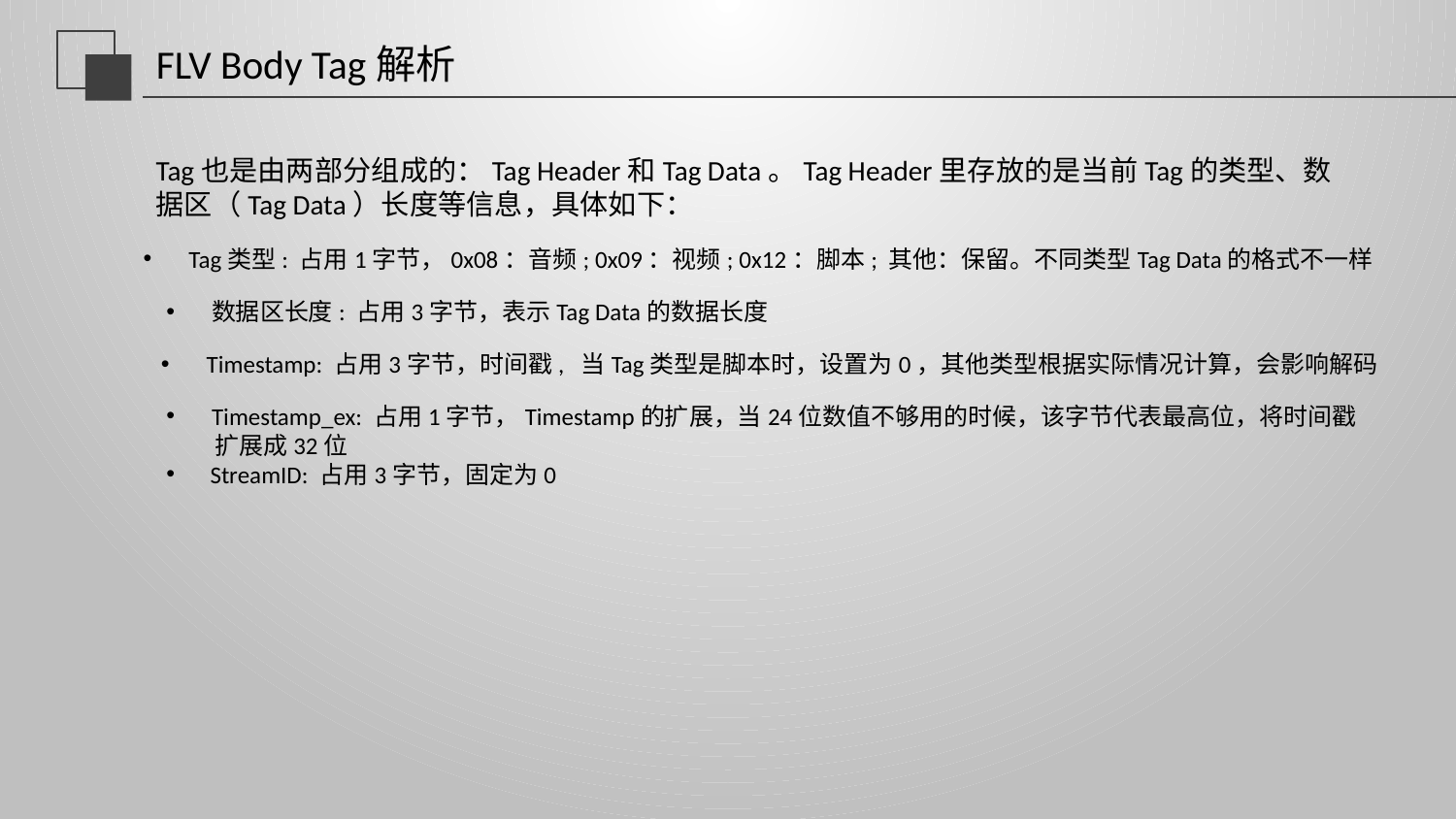

# FLV Body Tag解析
Tag也是由两部分组成的：Tag Header和Tag Data。Tag Header里存放的是当前Tag的类型、数据区（Tag Data）长度等信息，具体如下：
Tag类型: 占用1字节，0x08：音频; 0x09：视频; 0x12：脚本; 其他：保留。不同类型Tag Data的格式不一样
数据区长度: 占用3字节，表示Tag Data的数据长度
Timestamp: 占用3字节，时间戳,  当Tag类型是脚本时，设置为0，其他类型根据实际情况计算，会影响解码
Timestamp_ex: 占用1字节，Timestamp的扩展，当24位数值不够用的时候，该字节代表最高位，将时间戳
        扩展成32位
   StreamID: 占用3字节，固定为0